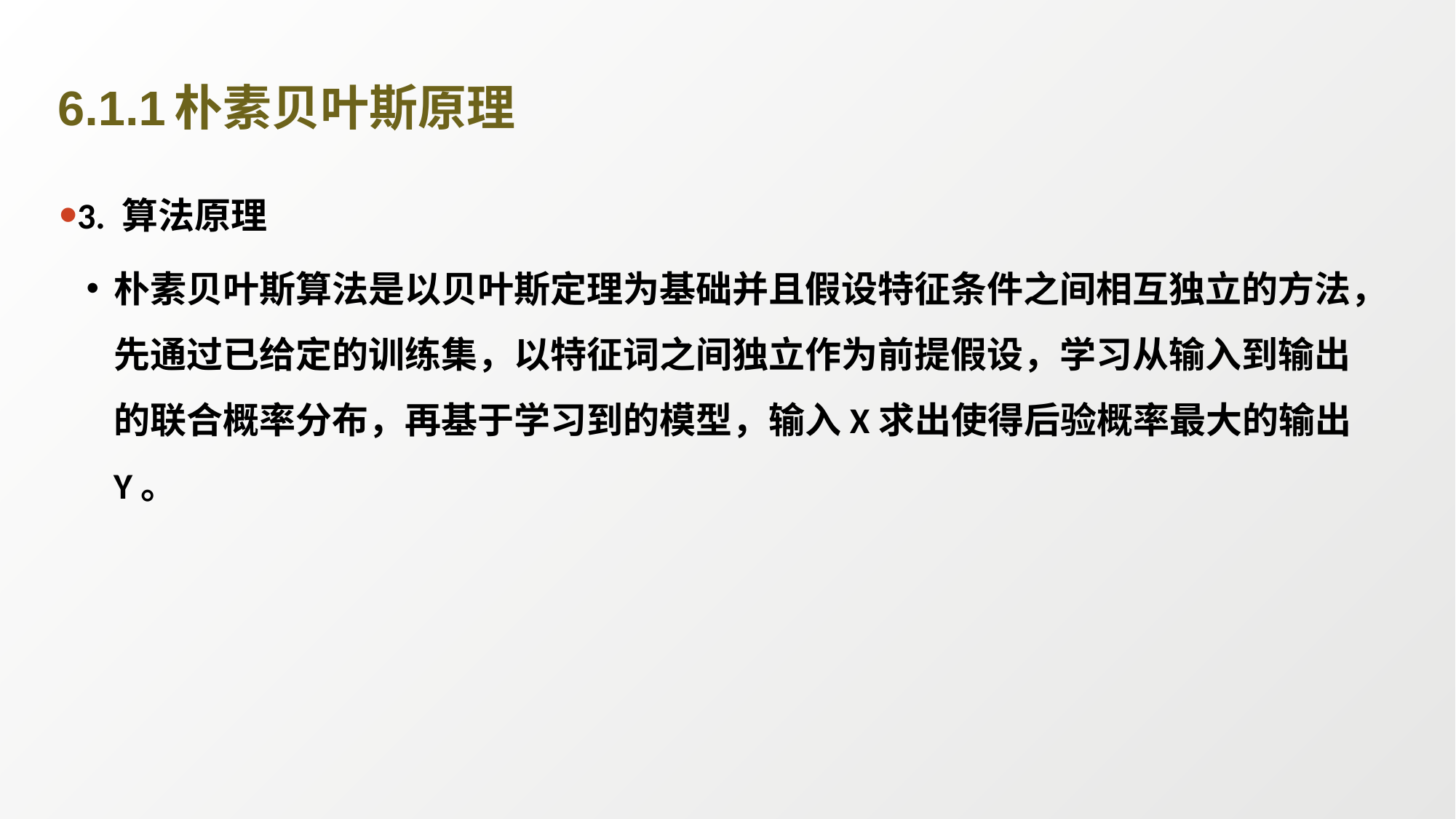

# 6.1.1朴素贝叶斯原理
3. 算法原理
朴素贝叶斯算法是以贝叶斯定理为基础并且假设特征条件之间相互独立的方法，先通过已给定的训练集，以特征词之间独立作为前提假设，学习从输入到输出的联合概率分布，再基于学习到的模型，输入X求出使得后验概率最大的输出Y。